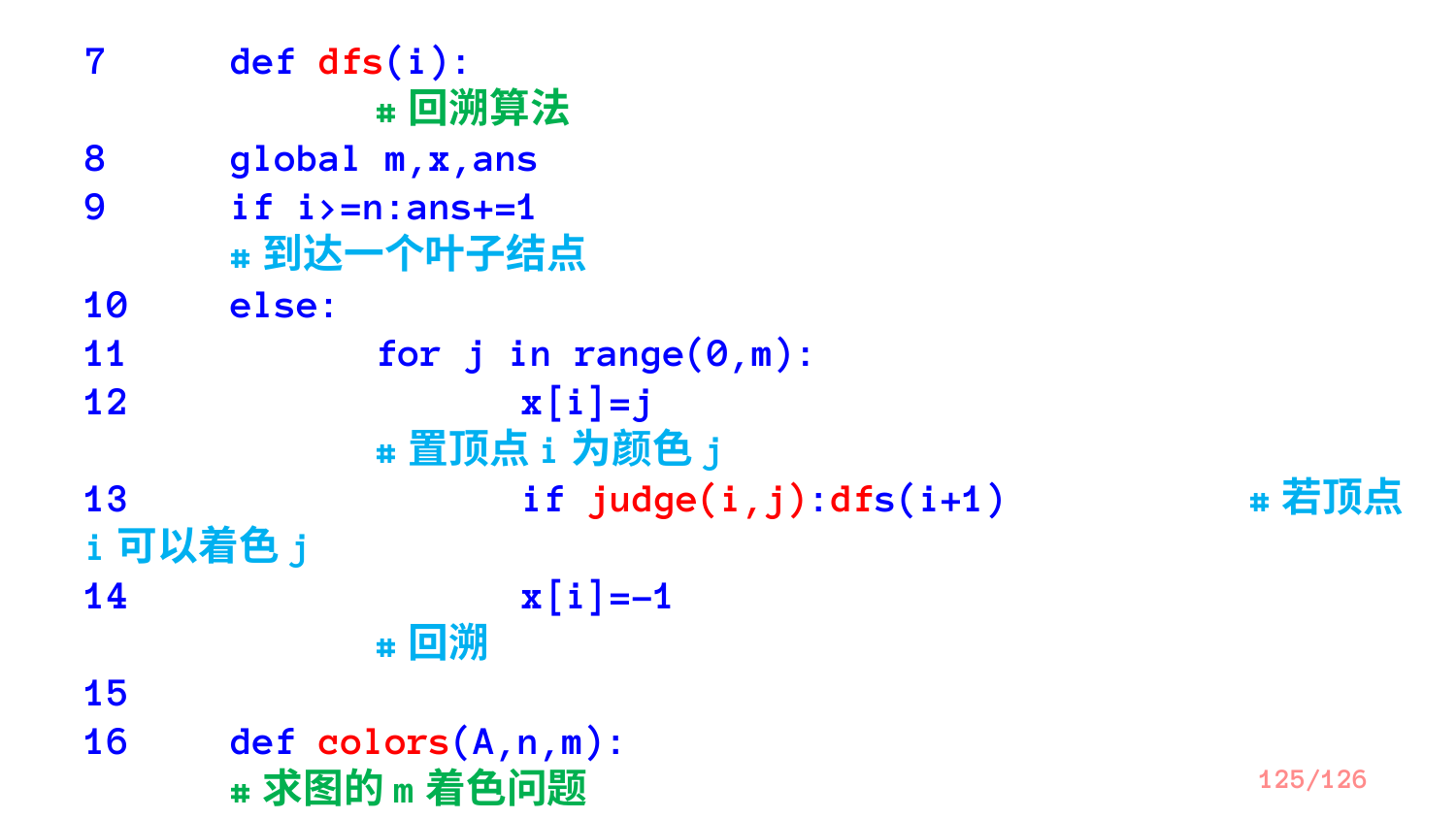

7	def dfs(i):									#回溯算法
8  	global m,x,ans
9  	if i>=n:ans+=1							#到达一个叶子结点
10  	else:
11   		for j in range(0,m):
12     		x[i]=j								#置顶点i为颜色j
13     		if judge(i,j):dfs(i+1)		#若顶点i可以着色j
14     		x[i]=-1 							#回溯
15
16	def colors(A,n,m):							#求图的m着色问题
17		global x,ans
18  	x=[-1]*n        						#解向量元素初始化为-1
19  	ans=0											#着色方案数
20  	dfs(0)			        				#从顶点0开始搜索
21  	return ans
125/126